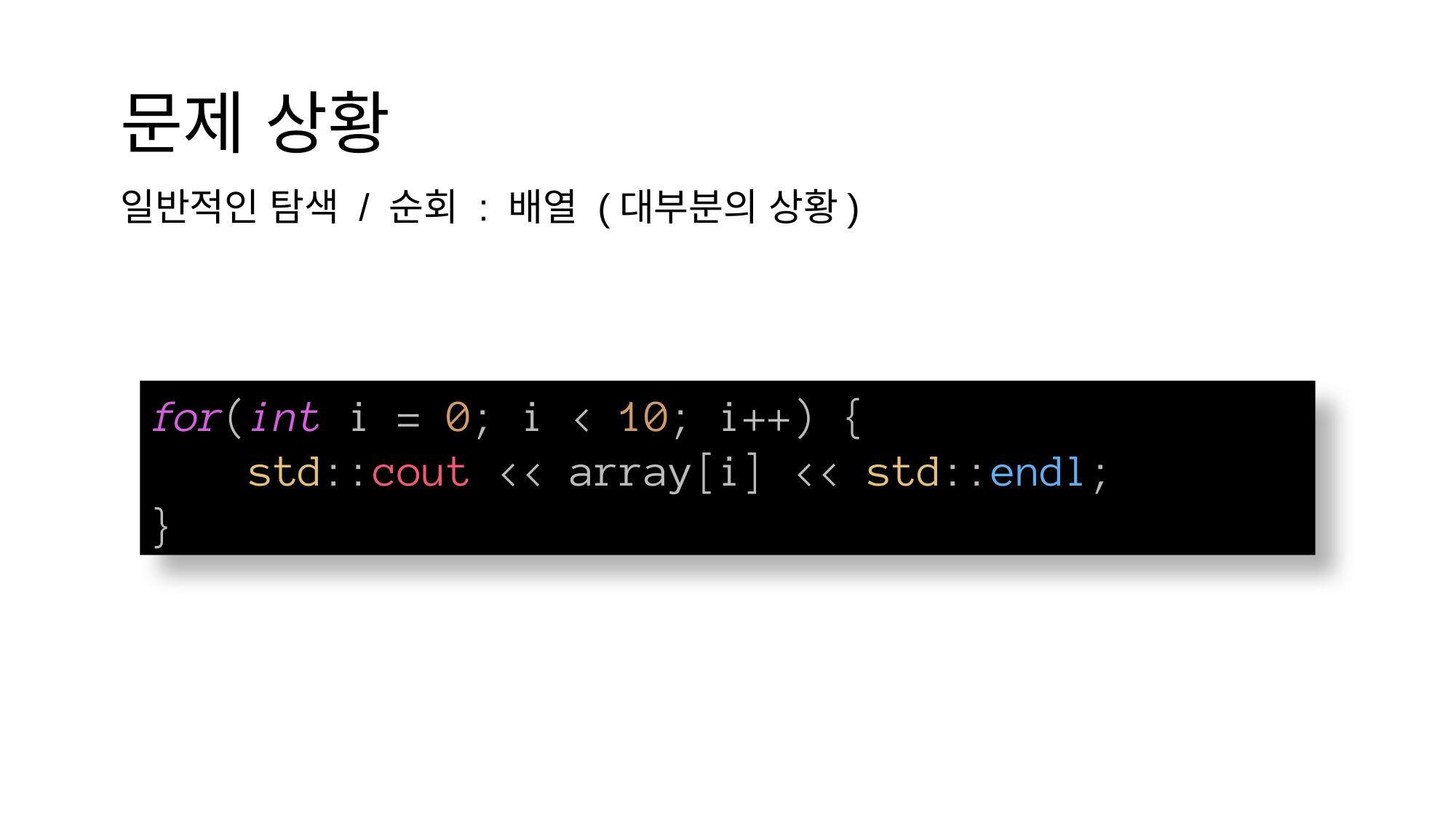

문제 상황
일반적인 탐색 / 순회 : 배열 (대부분의 상황)
for(int i = 0; i < 10; i++) {
    std::cout << array[i] << std::endl;
}